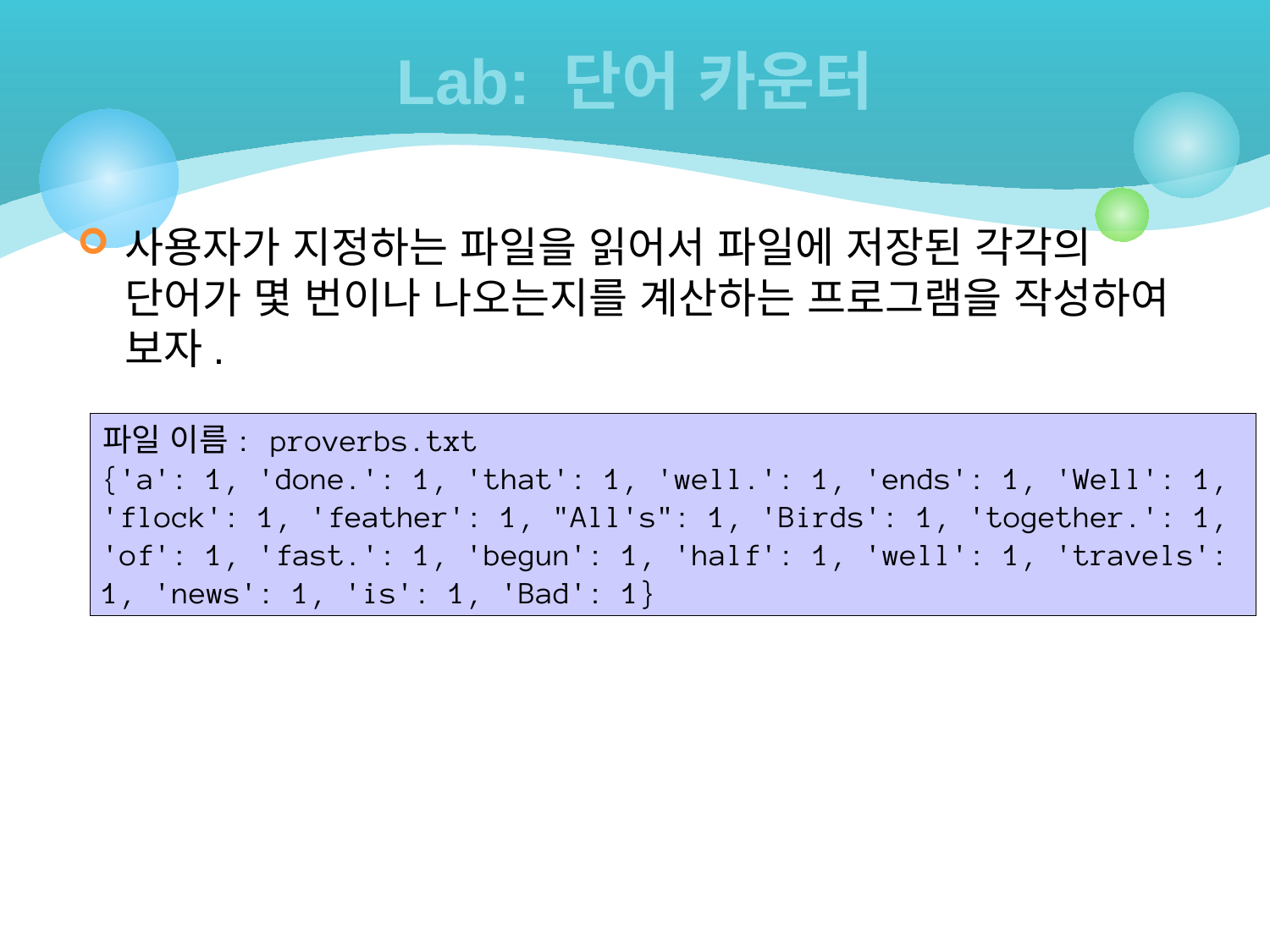

# Lab: 단어 카운터
사용자가 지정하는 파일을 읽어서 파일에 저장된 각각의 단어가 몇 번이나 나오는지를 계산하는 프로그램을 작성하여 보자.
파일 이름: proverbs.txt
{'a': 1, 'done.': 1, 'that': 1, 'well.': 1, 'ends': 1, 'Well': 1, 'flock': 1, 'feather': 1, "All's": 1, 'Birds': 1, 'together.': 1, 'of': 1, 'fast.': 1, 'begun': 1, 'half': 1, 'well': 1, 'travels': 1, 'news': 1, 'is': 1, 'Bad': 1}